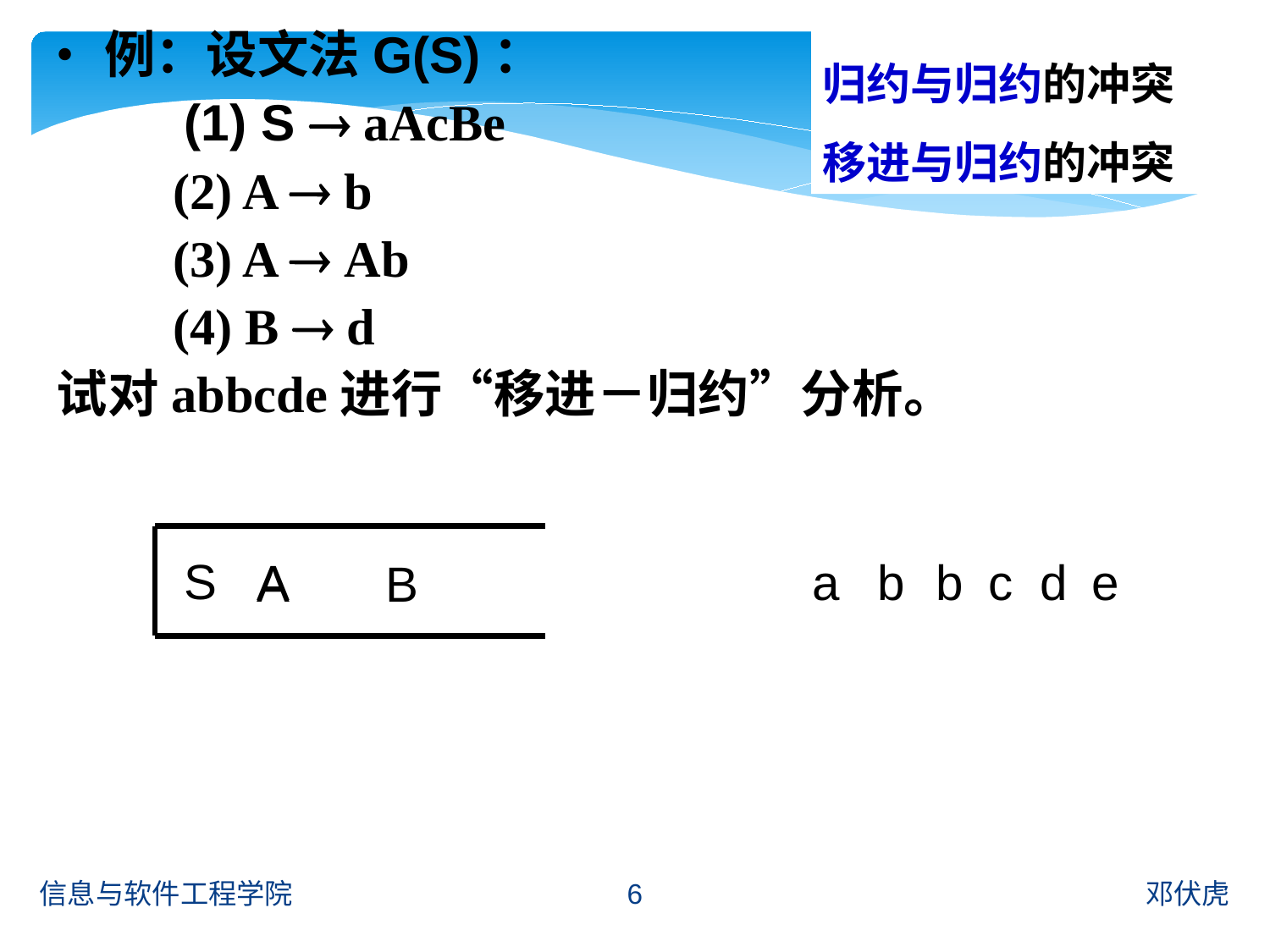

归约与归约的冲突
移进与归约的冲突
例：设文法G(S)：
         (1) S → aAcBe
         (2) A → b
         (3) A → Ab
         (4) B → d
试对abbcde进行“移进－归约”分析。
S
A
a
b
b
c
d
e
A
B
6
信息与软件工程学院
邓伏虎